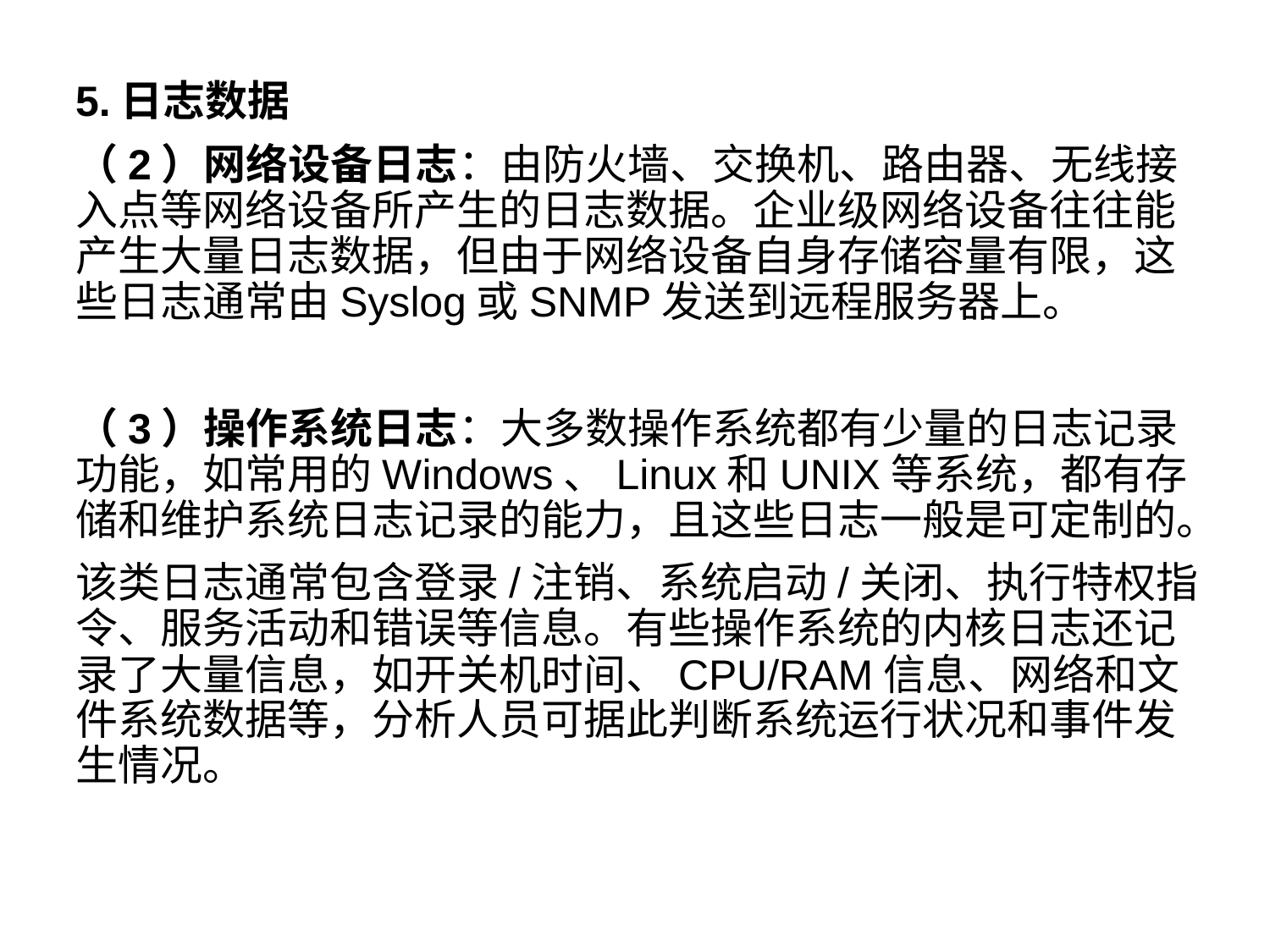

5.日志数据
（2）网络设备日志：由防火墙、交换机、路由器、无线接入点等网络设备所产生的日志数据。企业级网络设备往往能产生大量日志数据，但由于网络设备自身存储容量有限，这些日志通常由Syslog或SNMP发送到远程服务器上。

（3）操作系统日志：大多数操作系统都有少量的日志记录功能，如常用的Windows、Linux和UNIX等系统，都有存储和维护系统日志记录的能力，且这些日志一般是可定制的。
该类日志通常包含登录/注销、系统启动/关闭、执行特权指令、服务活动和错误等信息。有些操作系统的内核日志还记录了大量信息，如开关机时间、CPU/RAM信息、网络和文件系统数据等，分析人员可据此判断系统运行状况和事件发生情况。